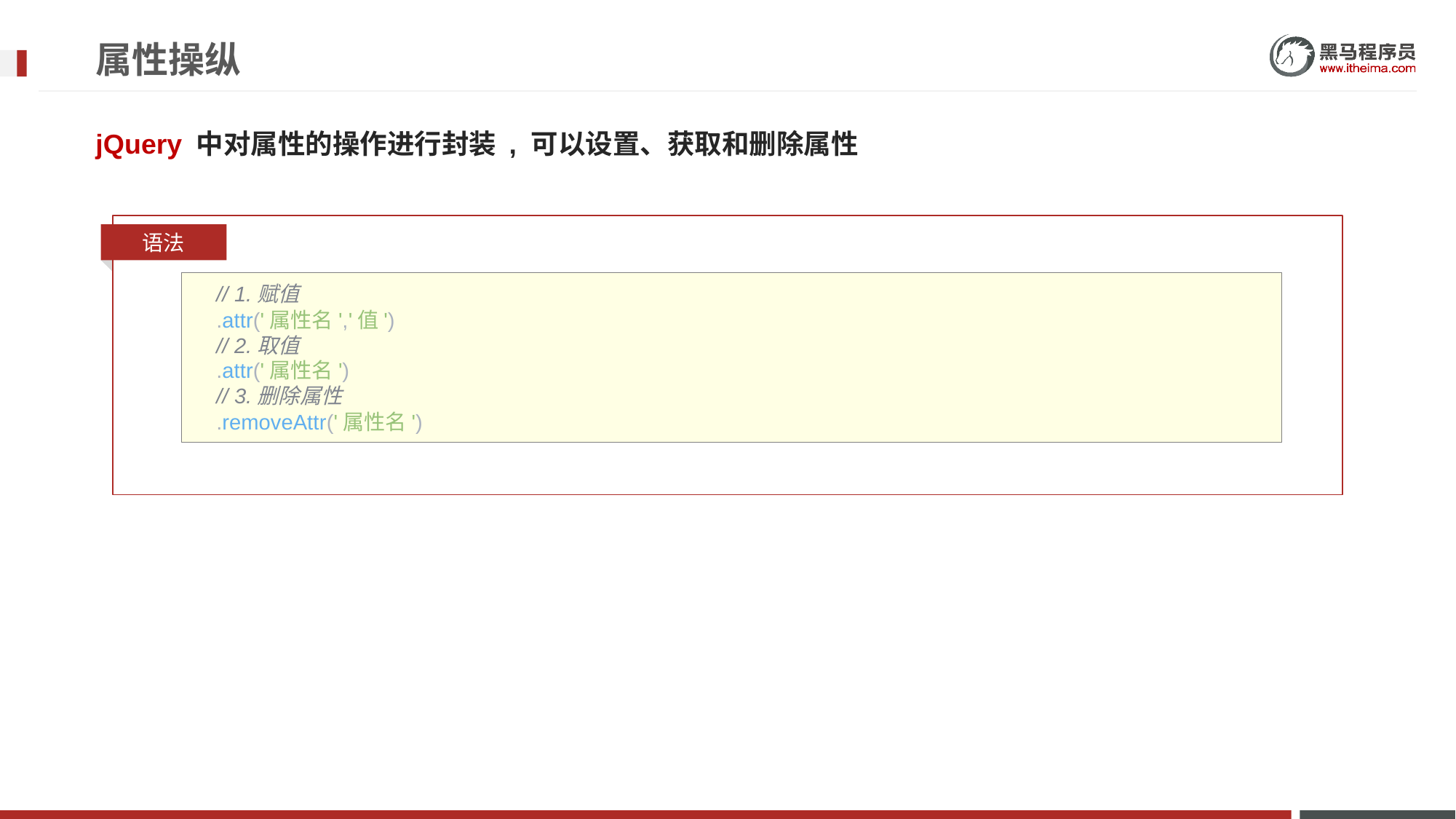

# 属性操纵
jQuery 中对属性的操作进行封装 , 可以设置、获取和删除属性

语法

// 1.赋值
.attr('属性名','值')
// 2.取值
.attr('属性名')
// 3.删除属性
.removeAttr('属性名')